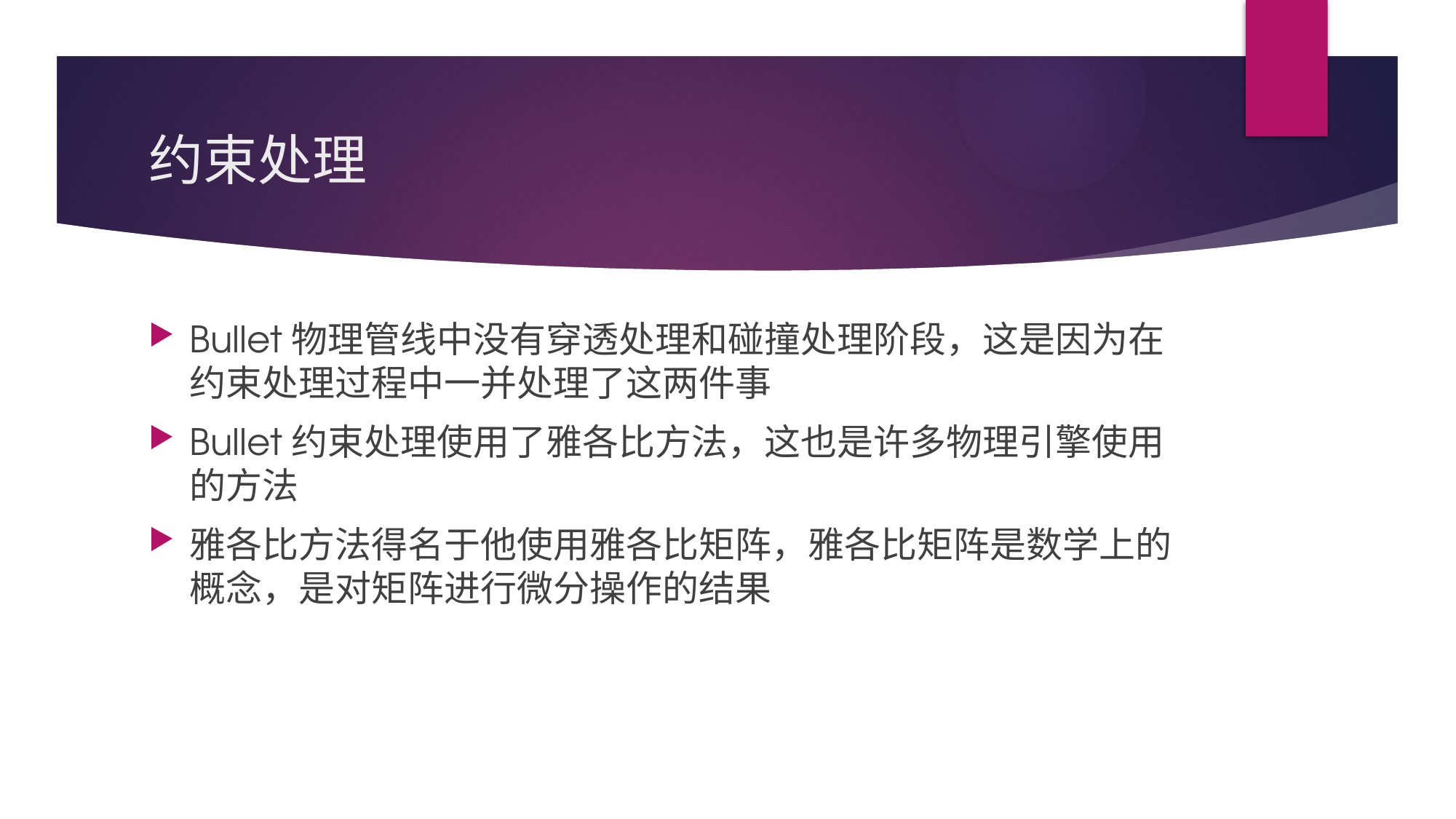

# 约束处理
Bullet物理管线中没有穿透处理和碰撞处理阶段，这是因为在约束处理过程中一并处理了这两件事
Bullet约束处理使用了雅各比方法，这也是许多物理引擎使用的方法
雅各比方法得名于他使用雅各比矩阵，雅各比矩阵是数学上的概念，是对矩阵进行微分操作的结果